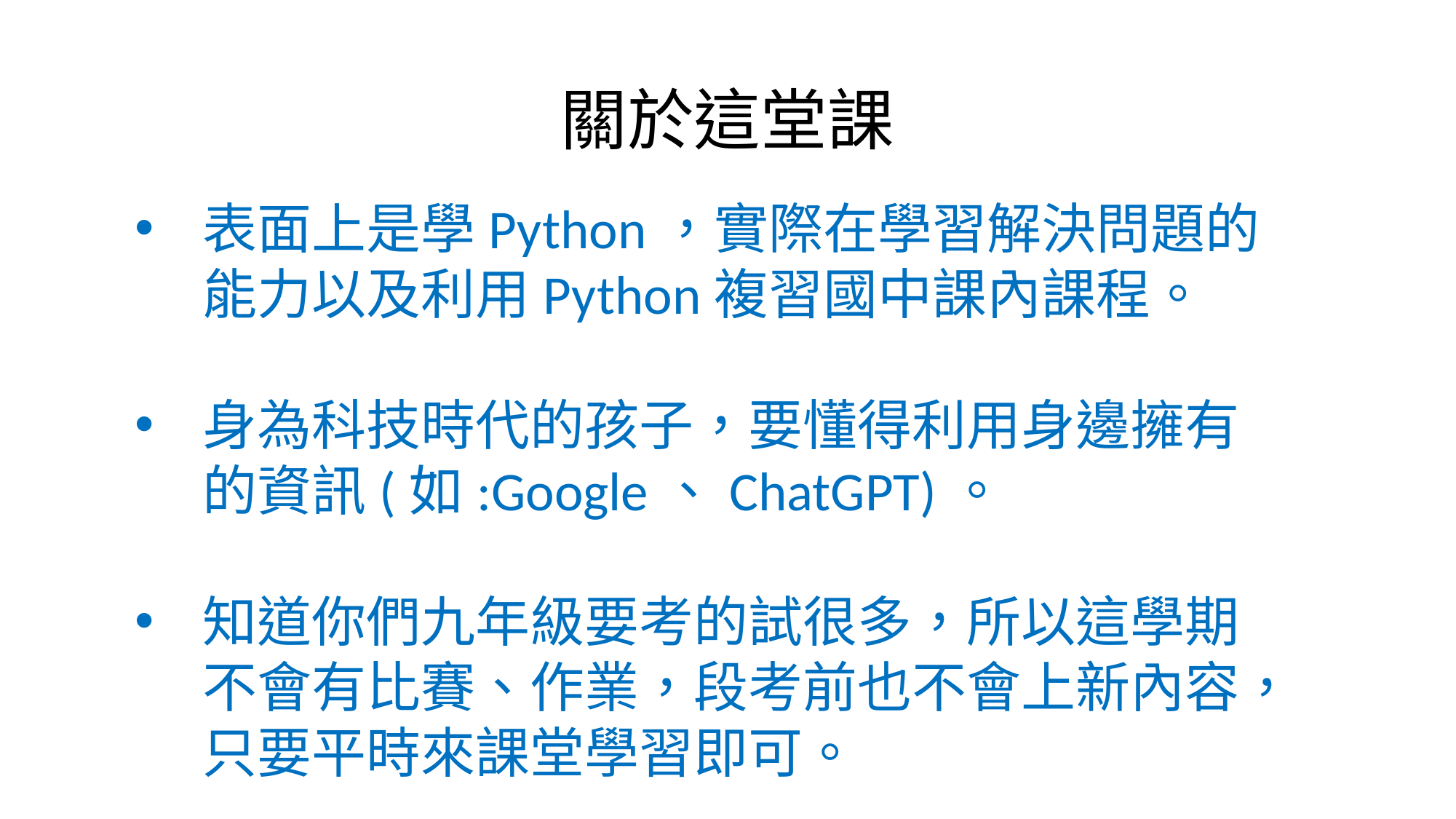

# 關於這堂課
表面上是學Python，實際在學習解決問題的能力以及利用Python複習國中課內課程。

身為科技時代的孩子，要懂得利用身邊擁有的資訊(如:Google、ChatGPT)。

知道你們九年級要考的試很多，所以這學期不會有比賽、作業，段考前也不會上新內容，只要平時來課堂學習即可。